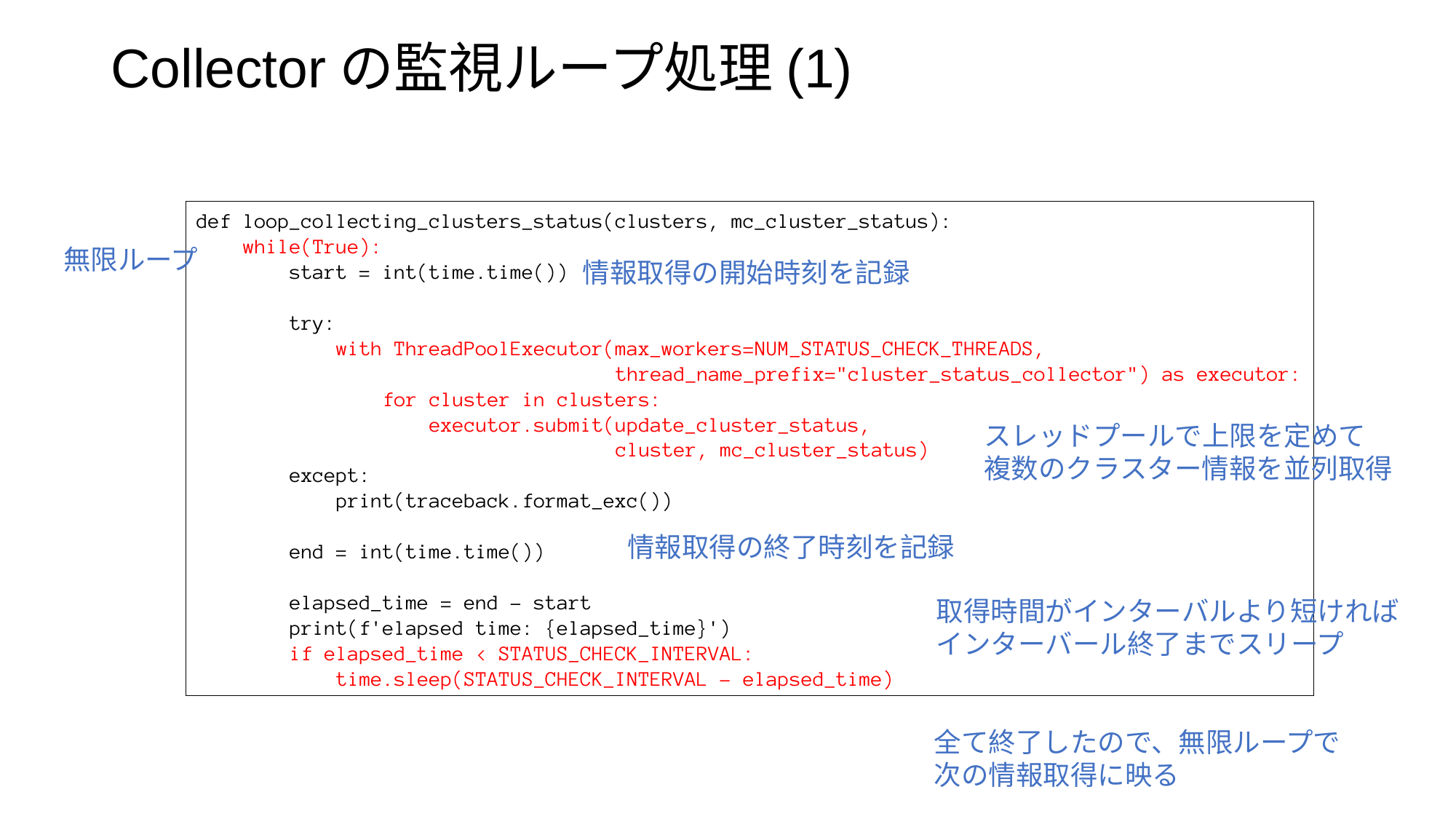

# Collectorの監視ループ処理(1)
def loop_collecting_clusters_status(clusters, mc_cluster_status):
    while(True):
        start = int(time.time())

        try:
            with ThreadPoolExecutor(max_workers=NUM_STATUS_CHECK_THREADS,
                                    thread_name_prefix="cluster_status_collector") as executor:
                for cluster in clusters:
                    executor.submit(update_cluster_status,
                                    cluster, mc_cluster_status)
        except:
            print(traceback.format_exc())

        end = int(time.time())

        elapsed_time = end - start
        print(f'elapsed time: {elapsed_time}')
        if elapsed_time < STATUS_CHECK_INTERVAL:
            time.sleep(STATUS_CHECK_INTERVAL - elapsed_time)
無限ループ
情報取得の開始時刻を記録
スレッドプールで上限を定めて
複数のクラスター情報を並列取得
情報取得の終了時刻を記録
取得時間がインターバルより短ければ
インターバール終了までスリープ
全て終了したので、無限ループで
次の情報取得に映る